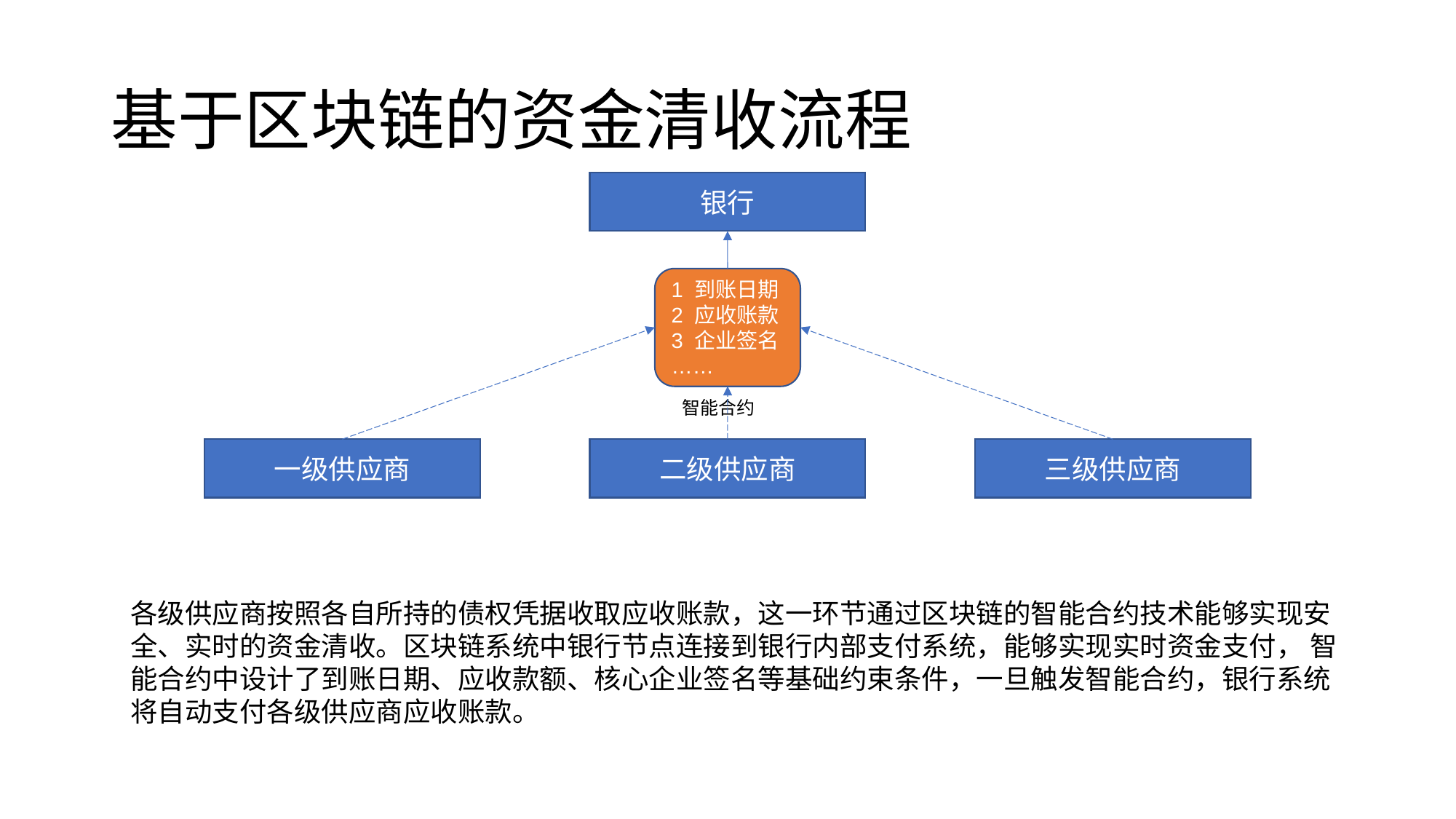

# 基于区块链的资金清收流程
银行
1 到账日期
2 应收账款
3 企业签名
……
智能合约
一级供应商
二级供应商
三级供应商
各级供应商按照各自所持的债权凭据收取应收账款，这一环节通过区块链的智能合约技术能够实现安全、实时的资金清收。区块链系统中银行节点连接到银行内部支付系统，能够实现实时资金支付， 智 能合约中设计了到账日期、应收款额、核心企业签名等基础约束条件，一旦触发智能合约，银行系统将自动支付各级供应商应收账款。